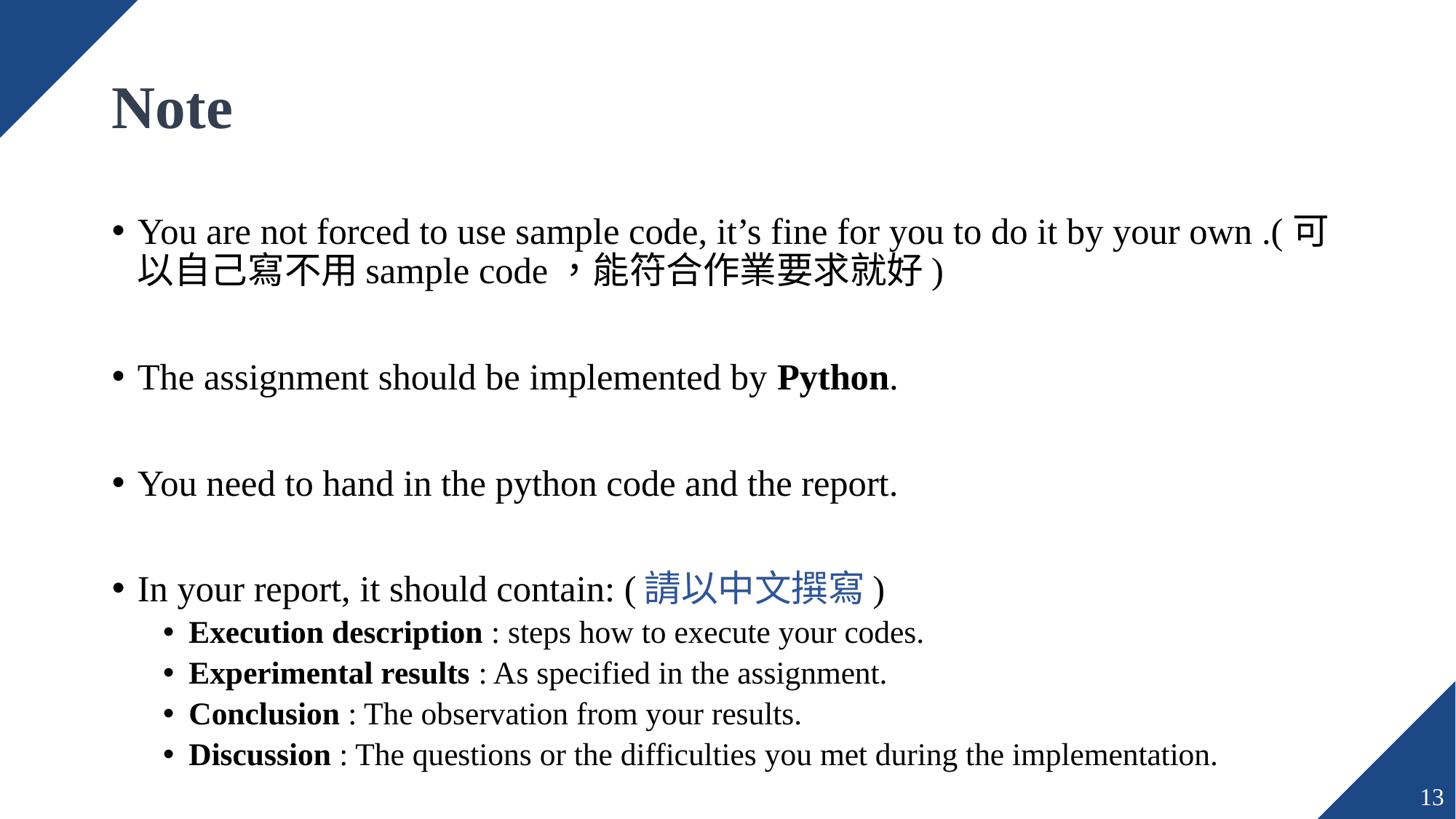

# Note
You are not forced to use sample code, it’s fine for you to do it by your own .(可以自己寫不用sample code，能符合作業要求就好)

The assignment should be implemented by Python.

You need to hand in the python code and the report.

In your report, it should contain: (請以中文撰寫)
Execution description : steps how to execute your codes.
Experimental results : As specified in the assignment.
Conclusion : The observation from your results.
Discussion : The questions or the difficulties you met during the implementation.
13